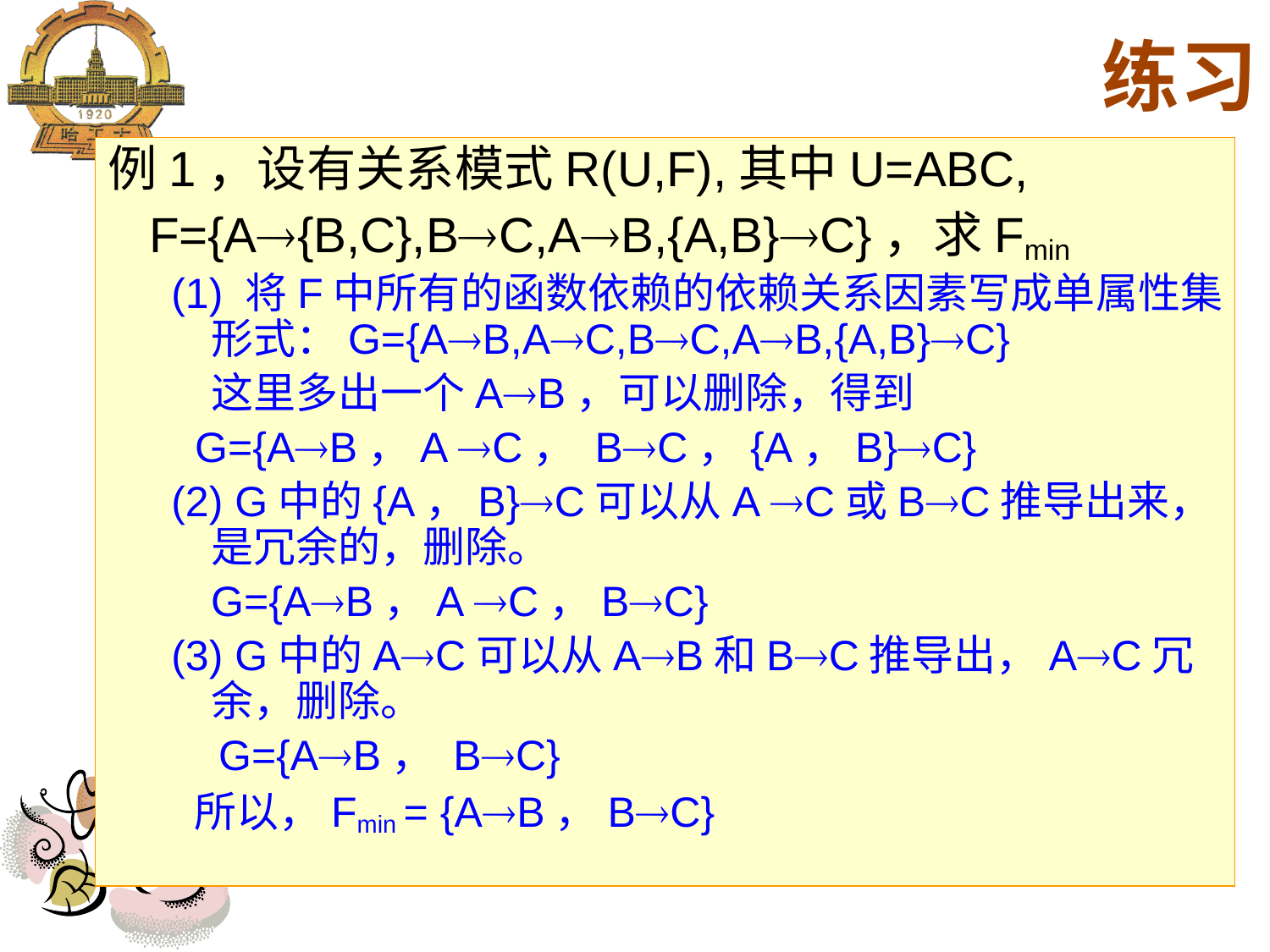

练习
例1，设有关系模式R(U,F),其中U=ABC,
   F={A→{B,C},B→C,A→B,{A,B}→C}，求Fmin
(1) 将F中所有的函数依赖的依赖关系因素写成单属性集形式：G={A→B,A→C,B→C,A→B,{A,B}→C}
	这里多出一个A→B，可以删除，得到
  G={A→B，A →C， B→C，{A，B}→C}
(2) G中的{A，B}→C可以从A →C或B→C推导出来，是冗余的，删除。
	G={A→B，A →C，B→C}
(3) G中的A→C可以从A→B和B→C推导出，A→C冗余，删除。
    G={A→B， B→C}
        所以，Fmin = {A→B，B→C}